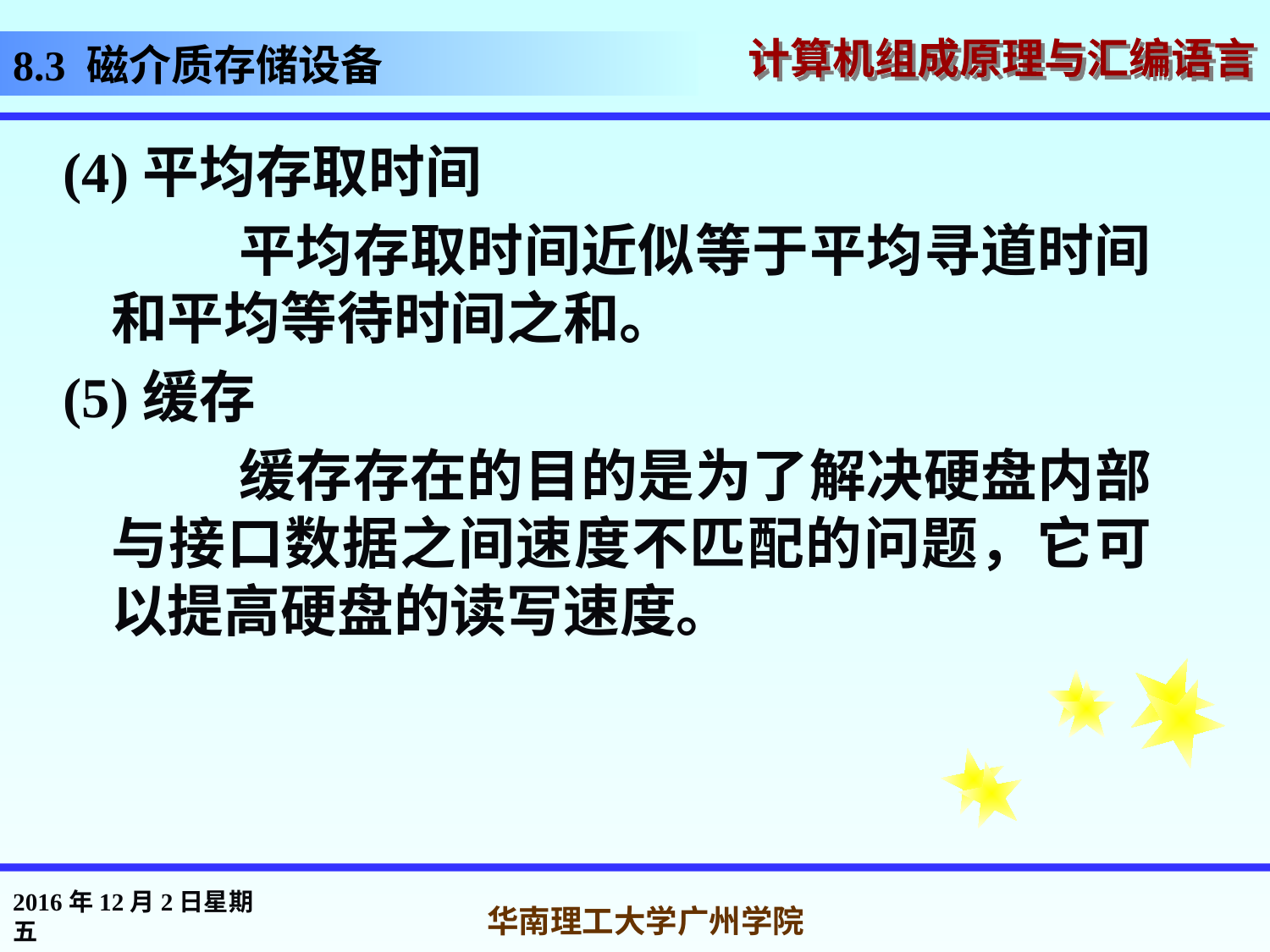

# 8.3 磁介质存储设备
(4)平均存取时间
            平均存取时间近似等于平均寻道时间和平均等待时间之和。
(5)缓存
            缓存存在的目的是为了解决硬盘内部与接口数据之间速度不匹配的问题，它可以提高硬盘的读写速度。
2016年12月2日星期五
华南理工大学广州学院